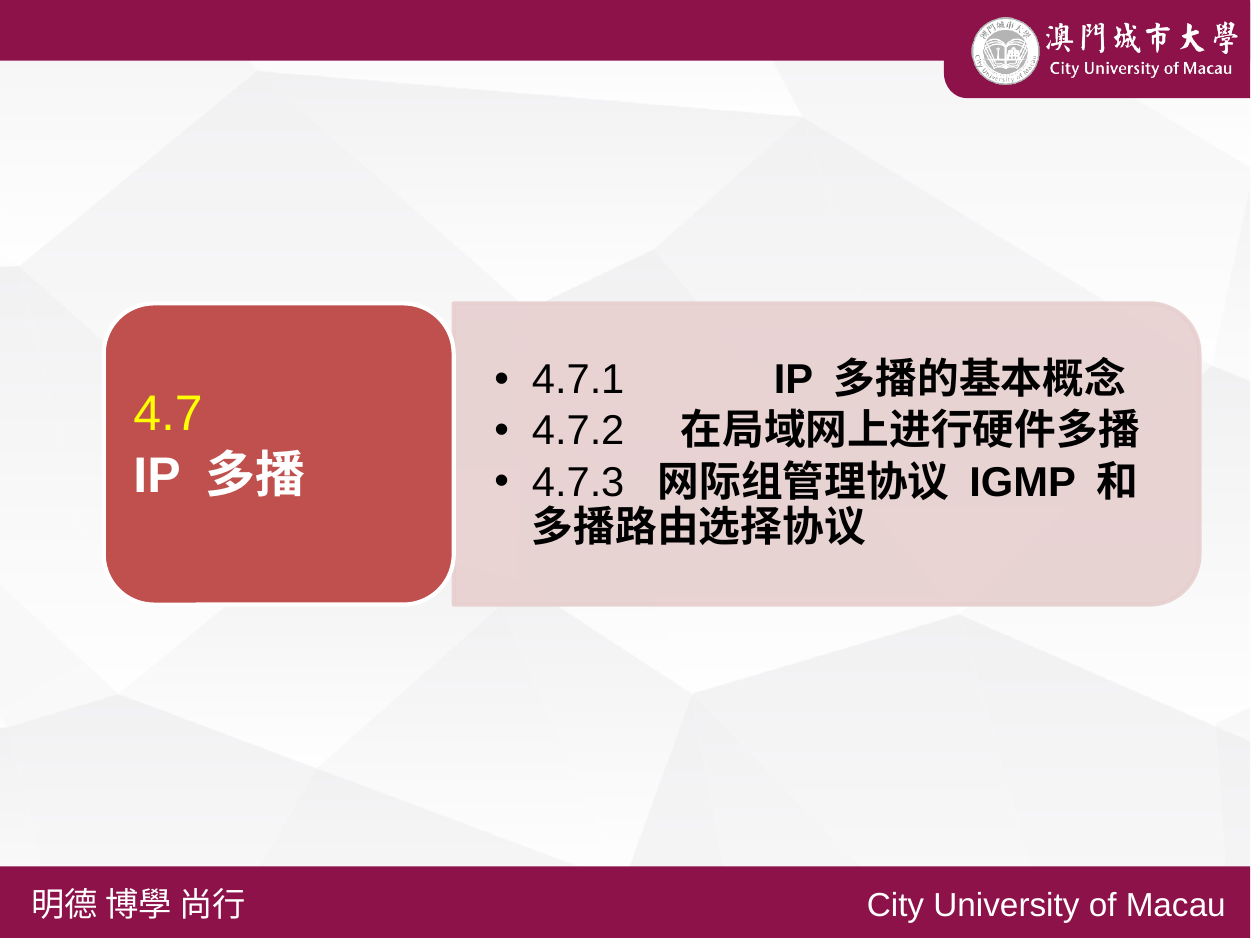

4.7.1             IP 多播的基本概念
4.7.2    在局域网上进行硬件多播
4.7.3  网际组管理协议 IGMP 和多播路由选择协议
4.7
IP 多播